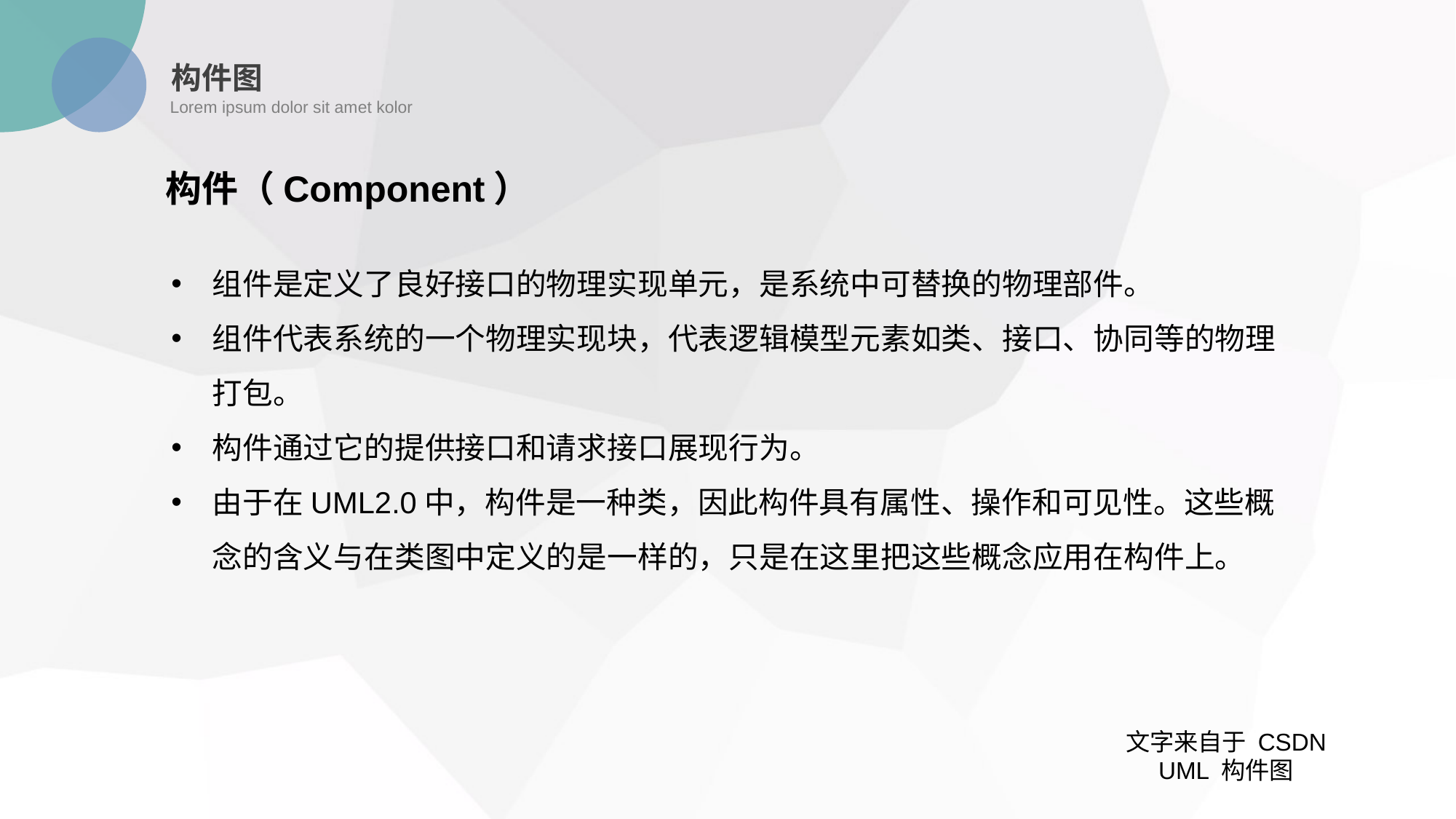

构件图
Lorem ipsum dolor sit amet kolor
构件（Component）
组件是定义了良好接口的物理实现单元，是系统中可替换的物理部件。
组件代表系统的一个物理实现块，代表逻辑模型元素如类、接口、协同等的物理打包。
构件通过它的提供接口和请求接口展现行为。
由于在UML2.0中，构件是一种类，因此构件具有属性、操作和可见性。这些概念的含义与在类图中定义的是一样的，只是在这里把这些概念应用在构件上。
文字来自于 CSDN
UML 构件图